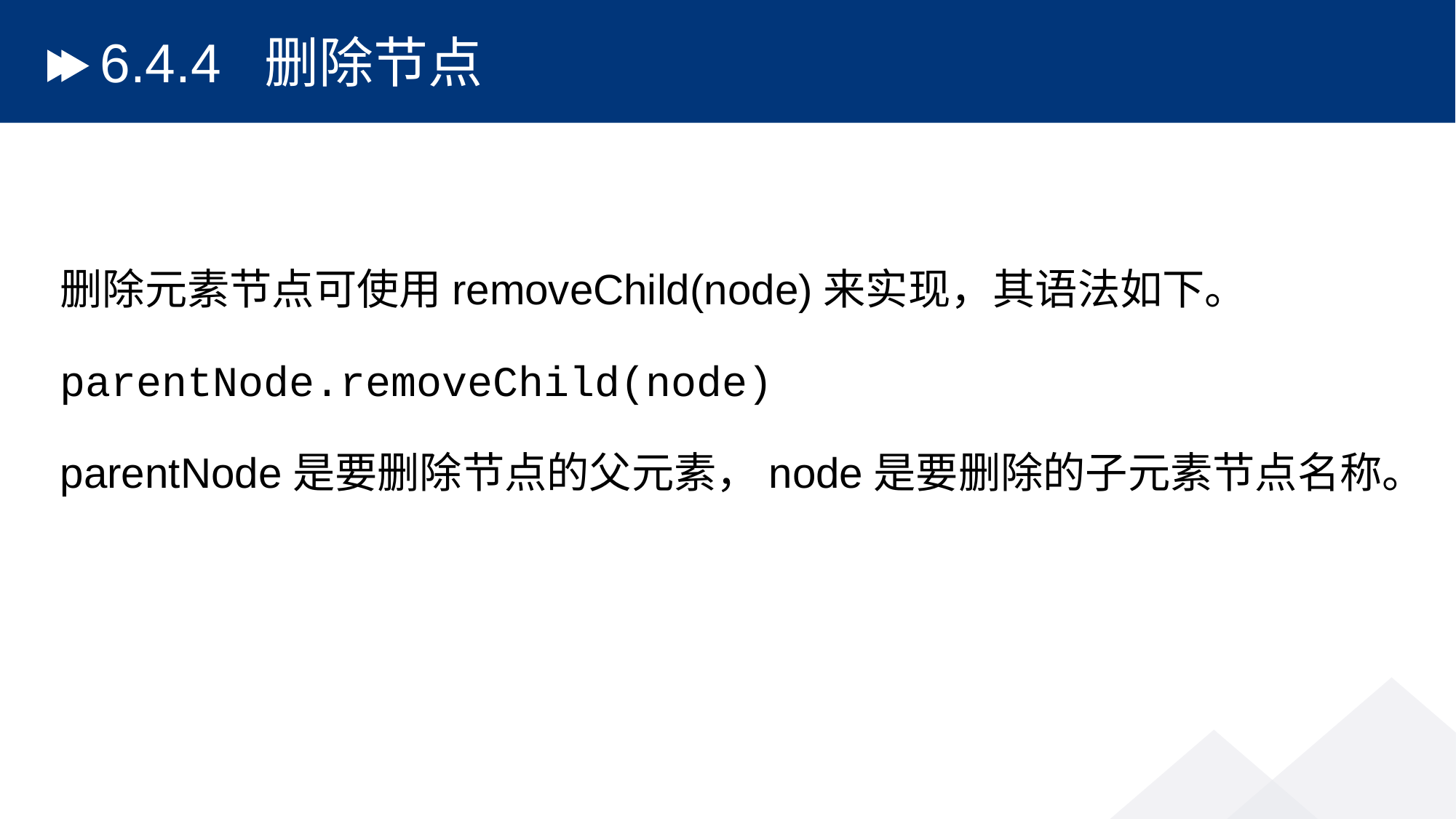

# 6.4.4  删除节点
删除元素节点可使用removeChild(node)来实现，其语法如下。
parentNode.removeChild(node)
parentNode是要删除节点的父元素，node是要删除的子元素节点名称。